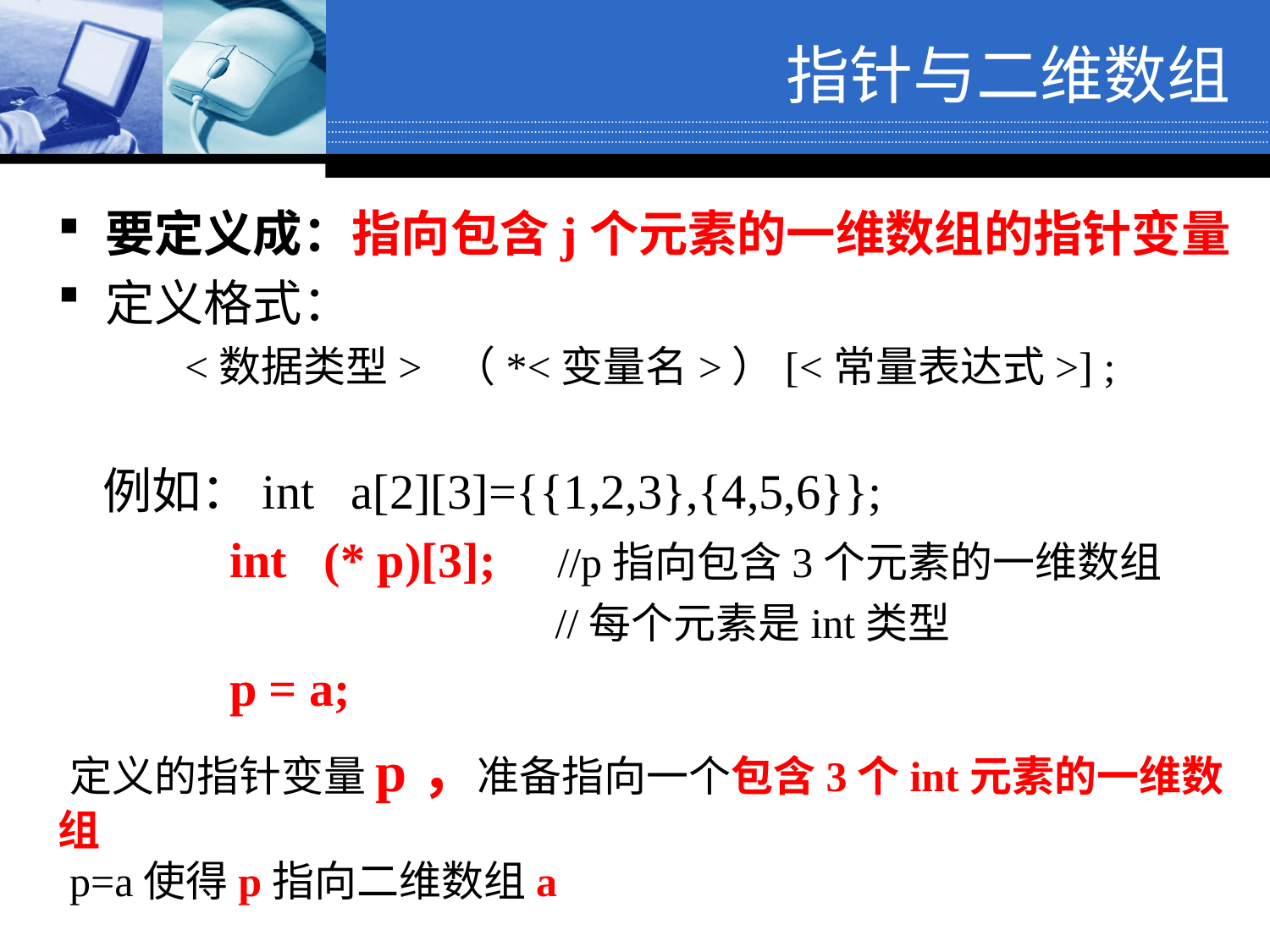

指针与二维数组
要定义成：指向包含j个元素的一维数组的指针变量
定义格式：
            <数据类型>  （*<变量名>）[<常量表达式>] ;

   例如：int   a[2][3]={{1,2,3},{4,5,6}};
              int   (* p)[3];     //p指向包含3个元素的一维数组
                                               //每个元素是int类型
              p = a;

定义的指针变量p，准备指向一个包含3个int元素的一维数组
p=a使得p指向二维数组a